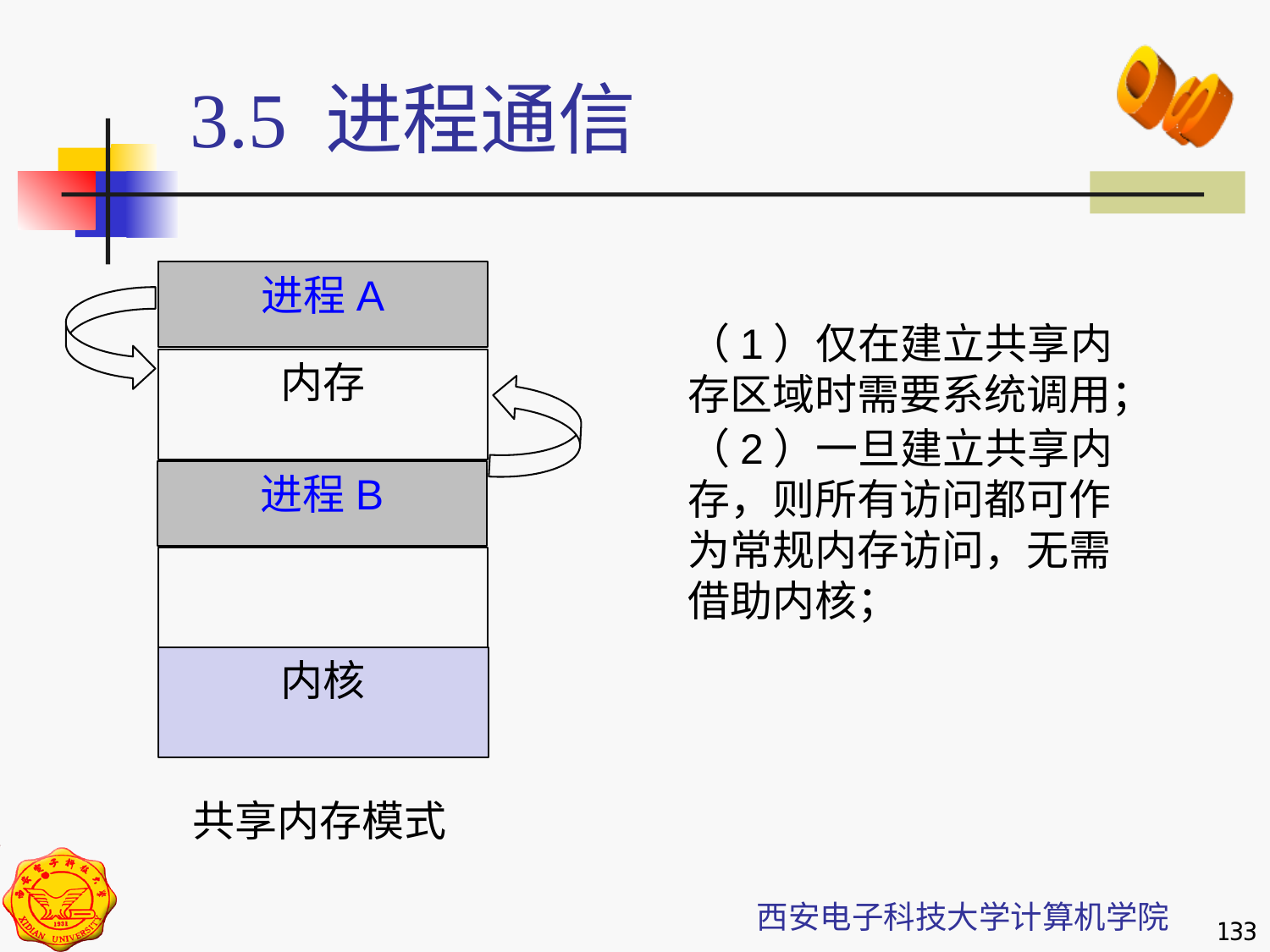

3.5 进程通信

（1）仅在建立共享内存区域时需要系统调用；
（2）一旦建立共享内存，则所有访问都可作为常规内存访问，无需借助内核；
进程A
内存
进程B

内核

共享内存模式
133